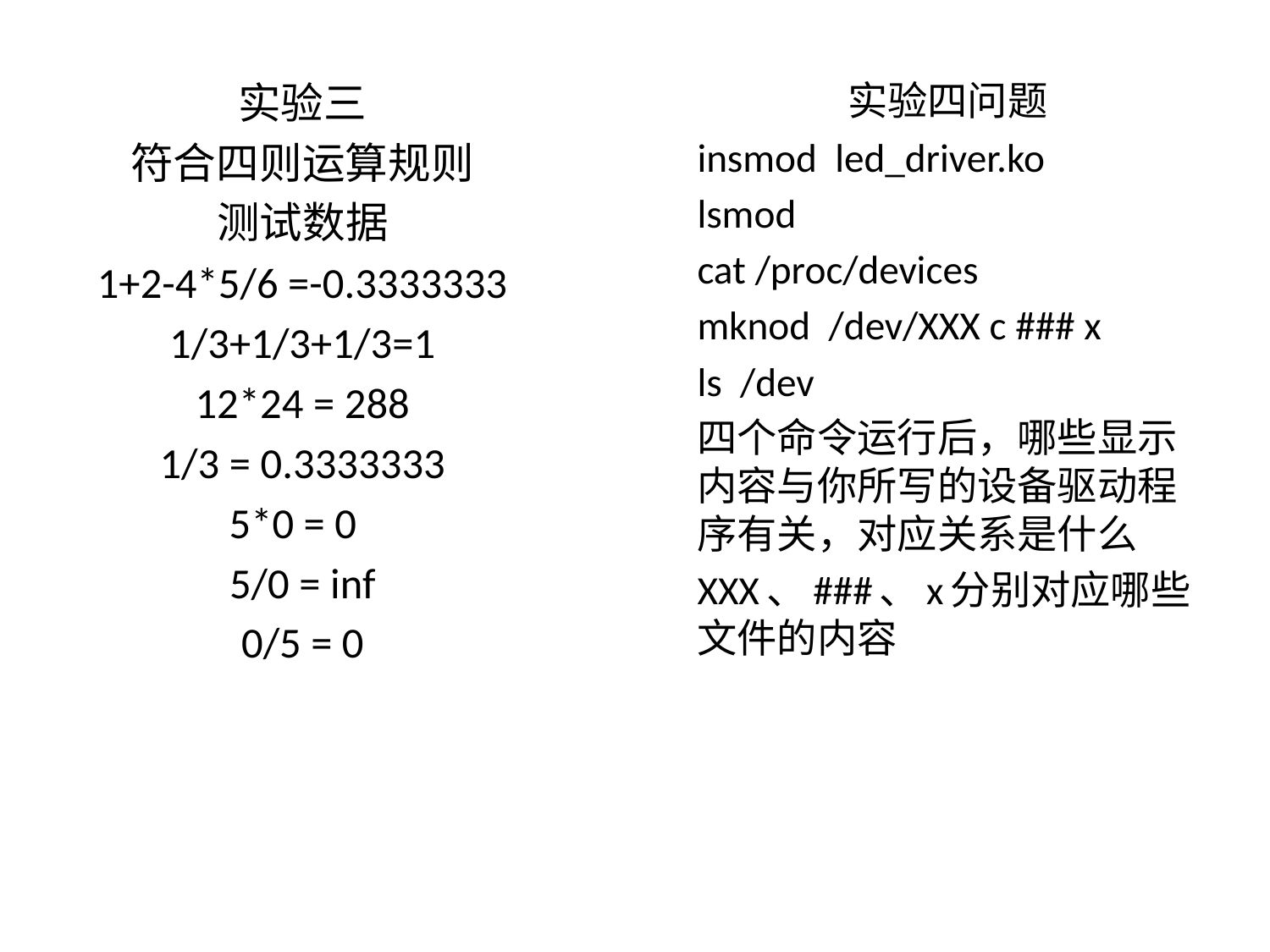

实验三
符合四则运算规则
测试数据
1+2-4*5/6 =-0.3333333
1/3+1/3+1/3=1
12*24 = 288
1/3 = 0.3333333
5*0 = 0
5/0 = inf
0/5 = 0
实验四问题
insmod  led_driver.ko
lsmod
cat /proc/devices
mknod  /dev/XXX c ### x
ls  /dev
四个命令运行后，哪些显示内容与你所写的设备驱动程序有关，对应关系是什么
XXX、###、x分别对应哪些文件的内容